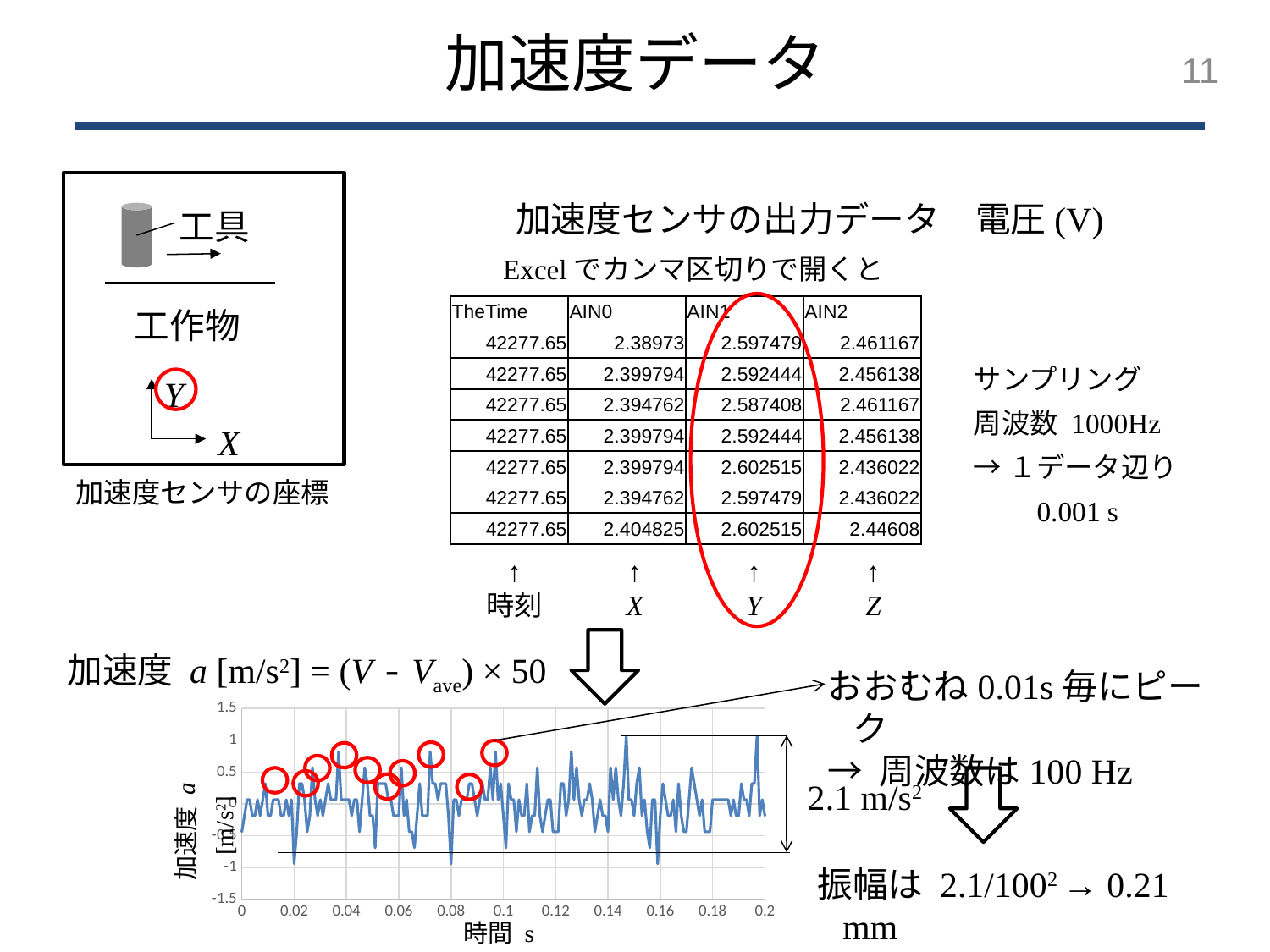

加速度データ
11

加速度センサの出力データ　電圧(V)
工具

Excelでカンマ区切りで開くと
工作物

| TheTime | AIN0 | AIN1 | AIN2 |
| --- | --- | --- | --- |
| 42277.65 | 2.38973 | 2.597479 | 2.461167 |
| 42277.65 | 2.399794 | 2.592444 | 2.456138 |
| 42277.65 | 2.394762 | 2.587408 | 2.461167 |
| 42277.65 | 2.399794 | 2.592444 | 2.456138 |
| 42277.65 | 2.399794 | 2.602515 | 2.436022 |
| 42277.65 | 2.394762 | 2.597479 | 2.436022 |
| 42277.65 | 2.404825 | 2.602515 | 2.44608 |
サンプリング
周波数 1000Hz
→１データ辺り
　　0.001 s
Y

X
加速度センサの座標

↑
時刻
↑
X
↑
Y
↑
Z
加速度 a [m/s2] = (V - Vave) × 50

おおむね0.01s毎にピーク
→ 周波数は100 Hz

### Chart

| Category |  |
|---|---|

2.1 m/s2

加速度 a [m/s2]

振幅は 2.1/1002 → 0.21 mm
時間 s